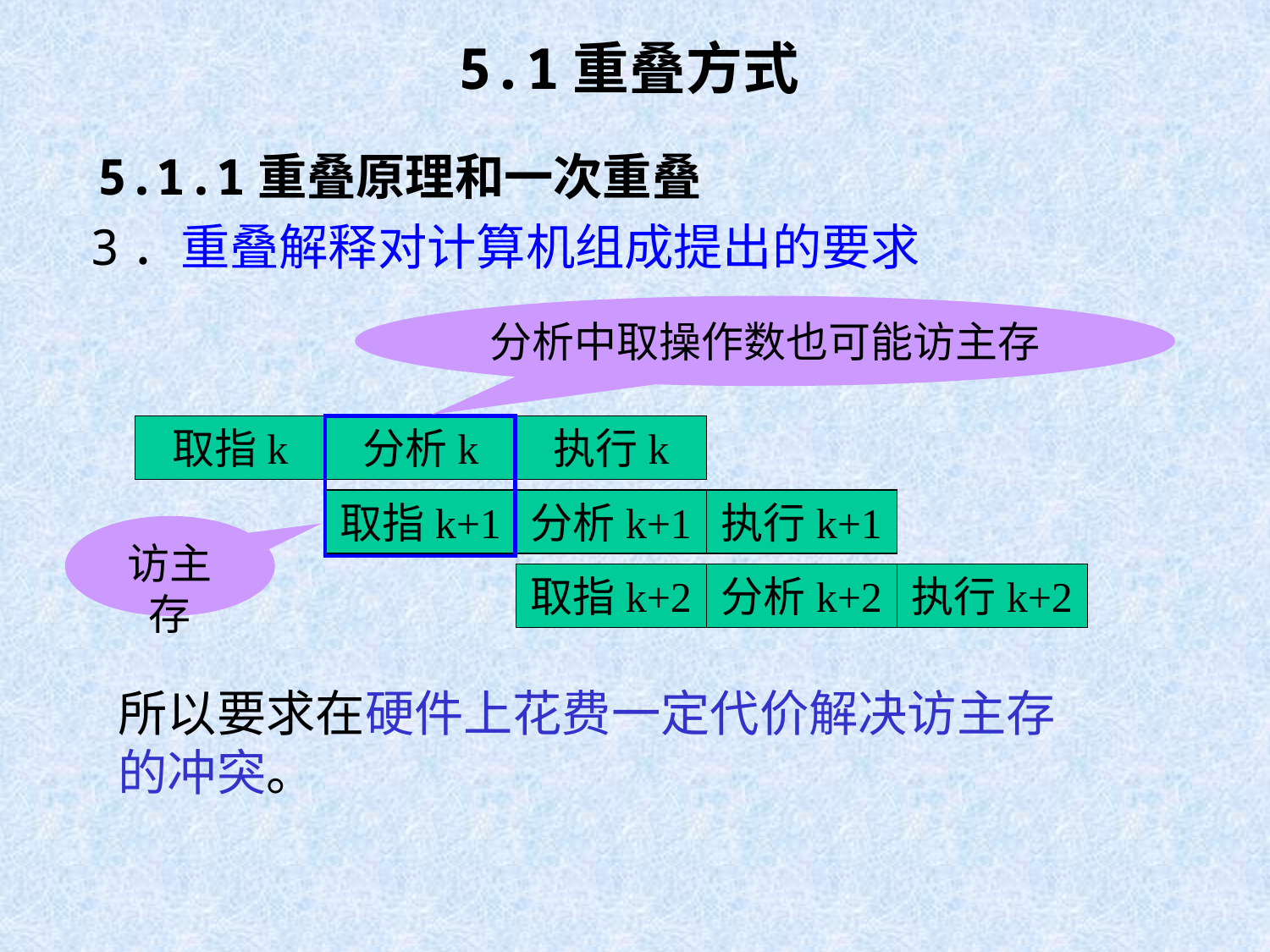

# 5.1重叠方式
5.1.1重叠原理和一次重叠
3．重叠解释对计算机组成提出的要求
分析中取操作数也可能访主存
取指k
分析k
执行k
取指k+1
分析k+1
执行k+1
取指k+2
分析k+2
执行k+2

访主存
所以要求在硬件上花费一定代价解决访主存的冲突。